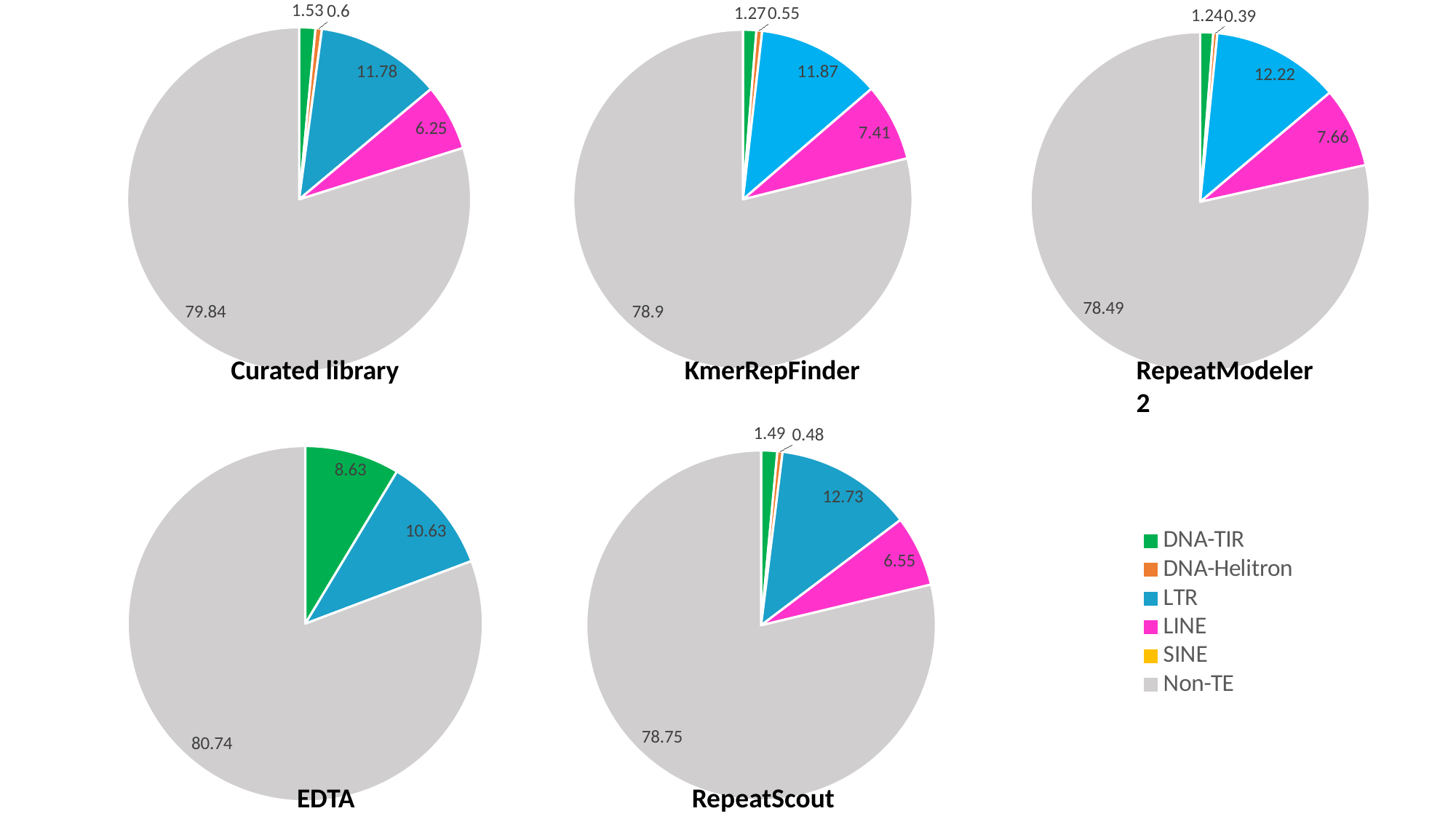

### Chart

| Category |  |
|---|---|
| DNA-TIR | 1.24 |
| DNA-Helitron | 0.39 |
| LTR | 12.22 |
| LINE | 7.66 |
| SINE | 0.0 |
| Non-TE | 78.49 |

### Chart

| Category | 列1 |
|---|---|
| DNA-TIR | 1.53 |
| DNA-Helitron | 0.6 |
| LTR | 11.78 |
| LINE | 6.25 |
| SINE | 0.0 |
| Non-TE | 79.84 |

### Chart

| Category |  |
|---|---|
| DNA-TIR | 1.27 |
| DNA-Helitron | 0.55 |
| LTR | 11.87 |
| LINE | 7.41 |
| SINE | 0.0 |
| Non-TE | 78.9 |
Curated library
KmerRepFinder
RepeatModeler2

### Chart

| Category | 列1 |
|---|---|
| DNA-TIR | 8.63 |
| DNA-Helitron | 0.0 |
| LTR | 10.63 |
| LINE | 0.0 |
| SINE | 0.0 |
| Non-TE | 80.74 |

### Chart

| Category | 列1 |
|---|---|
| DNA-TIR | 1.49 |
| DNA-Helitron | 0.48 |
| LTR | 12.73 |
| LINE | 6.55 |
| SINE | 0.0 |
| Non-TE | 78.75 |
EDTA
RepeatScout